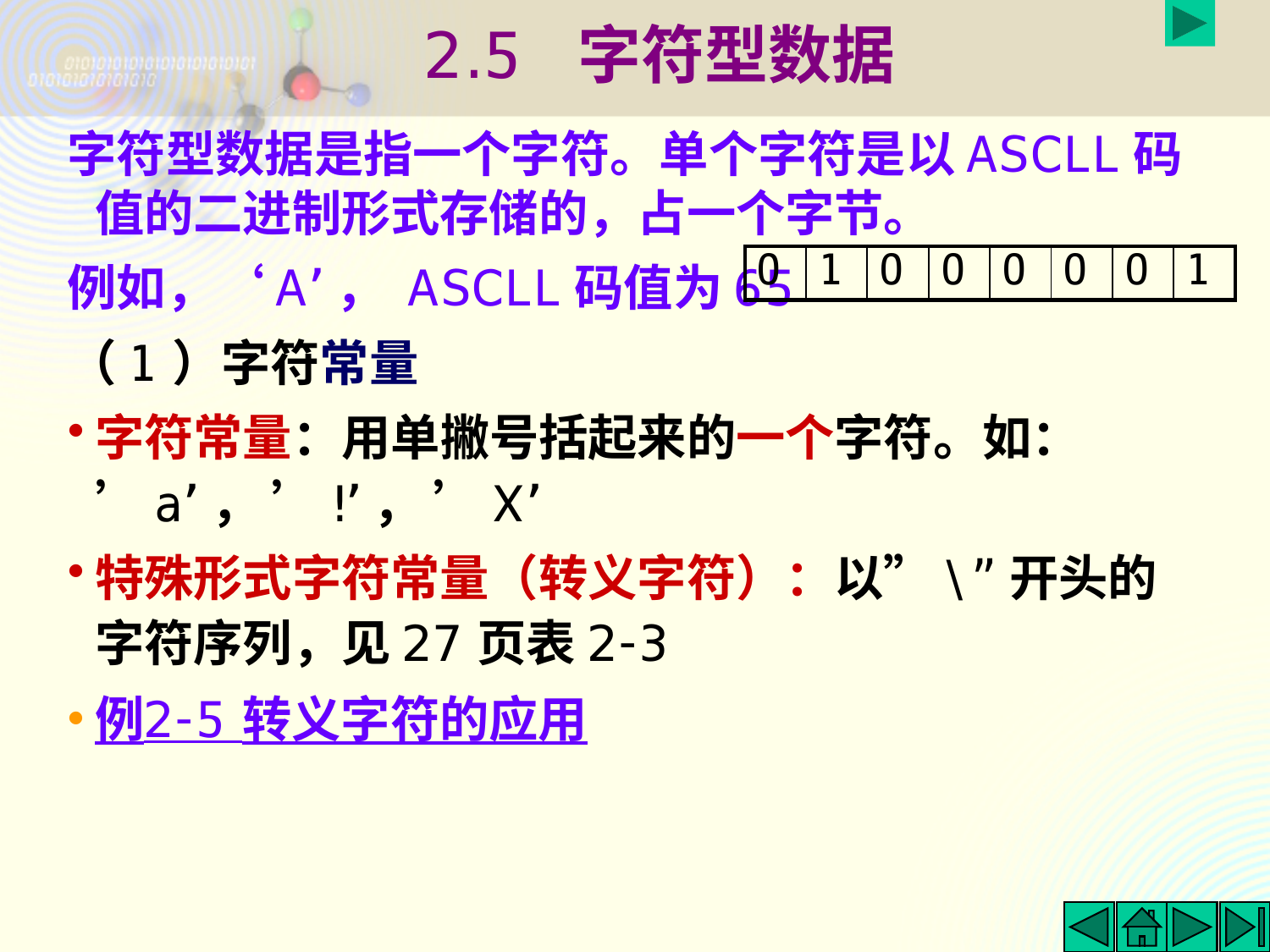

# 2.5  字符型数据

字符型数据是指一个字符。单个字符是以ASCLL码值的二进制形式存储的，占一个字节。
例如，‘A’， ASCLL码值为65
（1）字符常量
字符常量：用单撇号括起来的一个字符。如： ’a’， ’!’， ’X’
特殊形式字符常量（转义字符）：以”\”开头的字符序列，见27页表2-3
例2-5 转义字符的应用
| 0 | 1 | 0 | 0 | 0 | 0 | 0 | 1 |
| --- | --- | --- | --- | --- | --- | --- | --- |